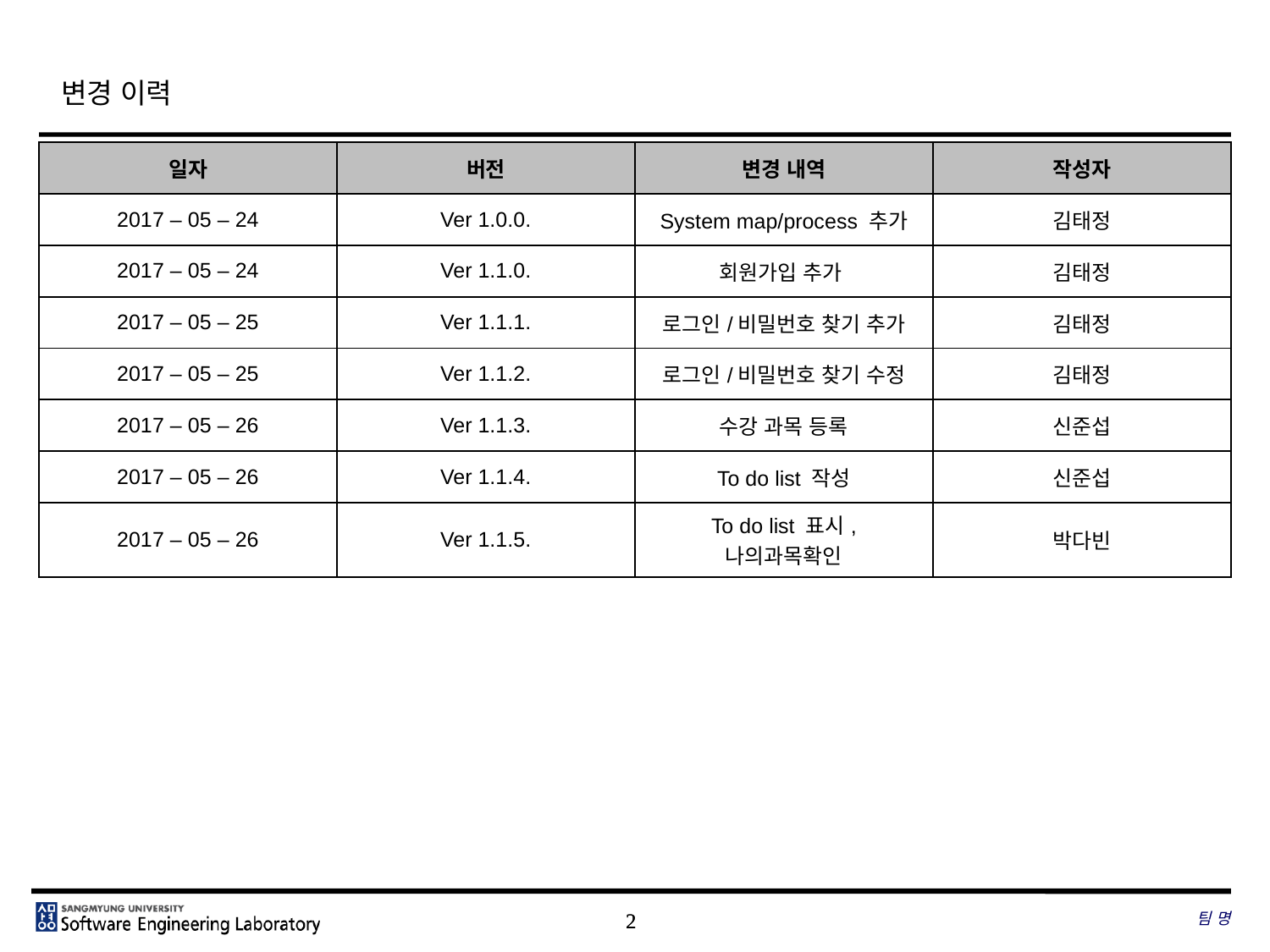

# 변경 이력
| 일자 | 버전 | 변경 내역 | 작성자 |
| --- | --- | --- | --- |
| 2017 – 05 – 24 | Ver 1.0.0. | System map/process 추가 | 김태정 |
| 2017 – 05 – 24 | Ver 1.1.0. | 회원가입 추가 | 김태정 |
| 2017 – 05 – 25 | Ver 1.1.1. | 로그인/비밀번호 찾기 추가 | 김태정 |
| 2017 – 05 – 25 | Ver 1.1.2. | 로그인/비밀번호 찾기 수정 | 김태정 |
| 2017 – 05 – 26 | Ver 1.1.3. | 수강 과목 등록 | 신준섭 |
| 2017 – 05 – 26 | Ver 1.1.4. | To do list 작성 | 신준섭 |
| 2017 – 05 – 26 | Ver 1.1.5. | To do list 표시, 나의과목확인 | 박다빈 |
팀 명